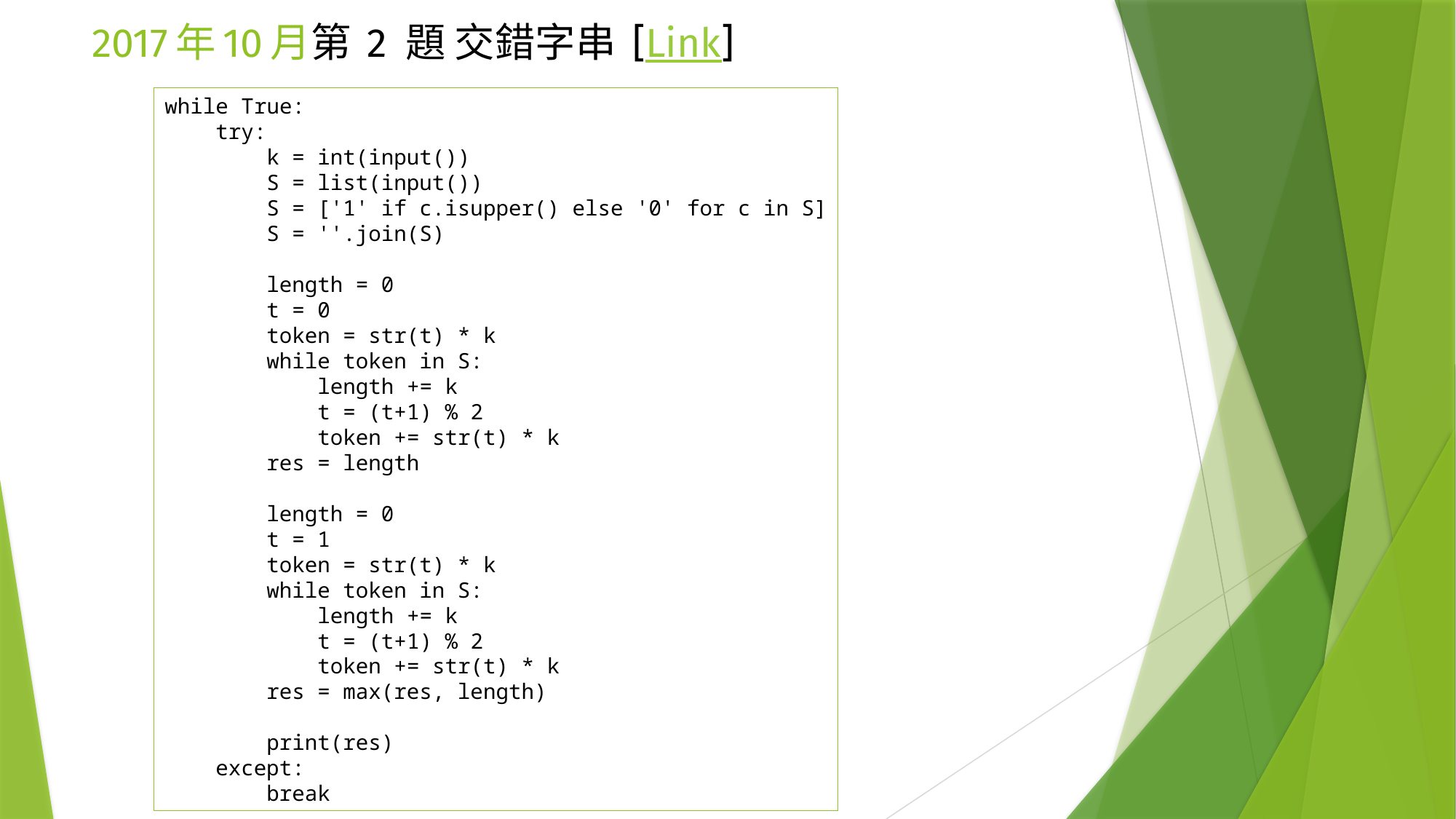

# 2017年10月第 2 題 交錯字串 [Link]
﻿while True:
    try:
        k = int(input())
        S = list(input())
        S = ['1' if c.isupper() else '0' for c in S]
        S = ''.join(S)

        length = 0
        t = 0
        token = str(t) * k
        while token in S:
            length += k
            t = (t+1) % 2
            token += str(t) * k
        res = length

        length = 0
        t = 1
        token = str(t) * k
        while token in S:
            length += k
            t = (t+1) % 2
            token += str(t) * k
        res = max(res, length)

        print(res)
    except:
        break